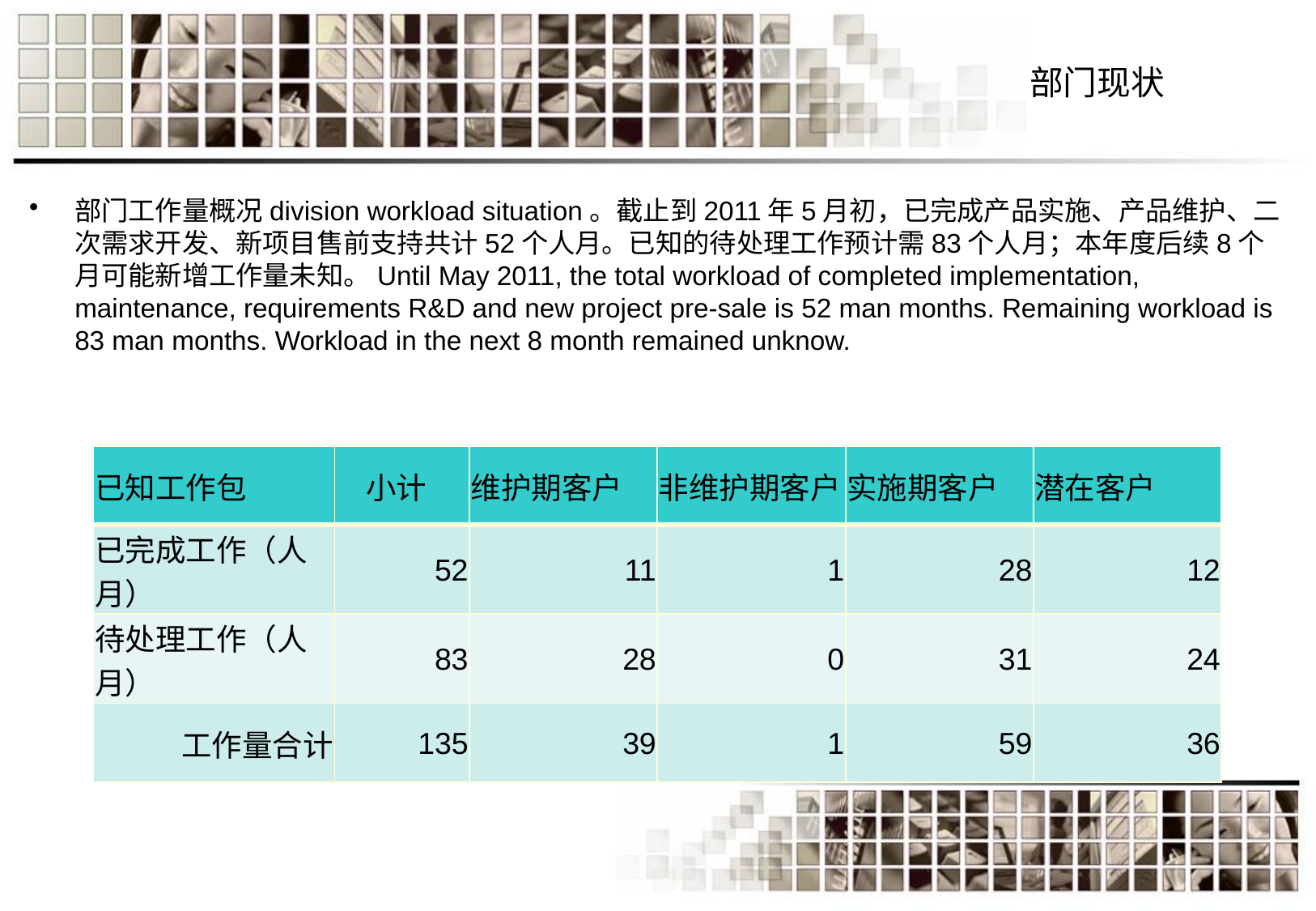

# 部门现状
部门工作量概况division workload situation。截止到2011年5月初，已完成产品实施、产品维护、二次需求开发、新项目售前支持共计52个人月。已知的待处理工作预计需83个人月；本年度后续8个月可能新增工作量未知。Until May 2011, the total workload of completed implementation, maintenance, requirements R&D and new project pre-sale is 52 man months. Remaining workload is 83 man months. Workload in the next 8 month remained unknow.

| 已知工作包 | 小计 | 维护期客户 | 非维护期客户 | 实施期客户 | 潜在客户 |
| --- | --- | --- | --- | --- | --- |
| 已完成工作（人月） | 52 | 11 | 1 | 28 | 12 |
| 待处理工作（人月） | 83 | 28 | 0 | 31 | 24 |
| 工作量合计 | 135 | 39 | 1 | 59 | 36 |